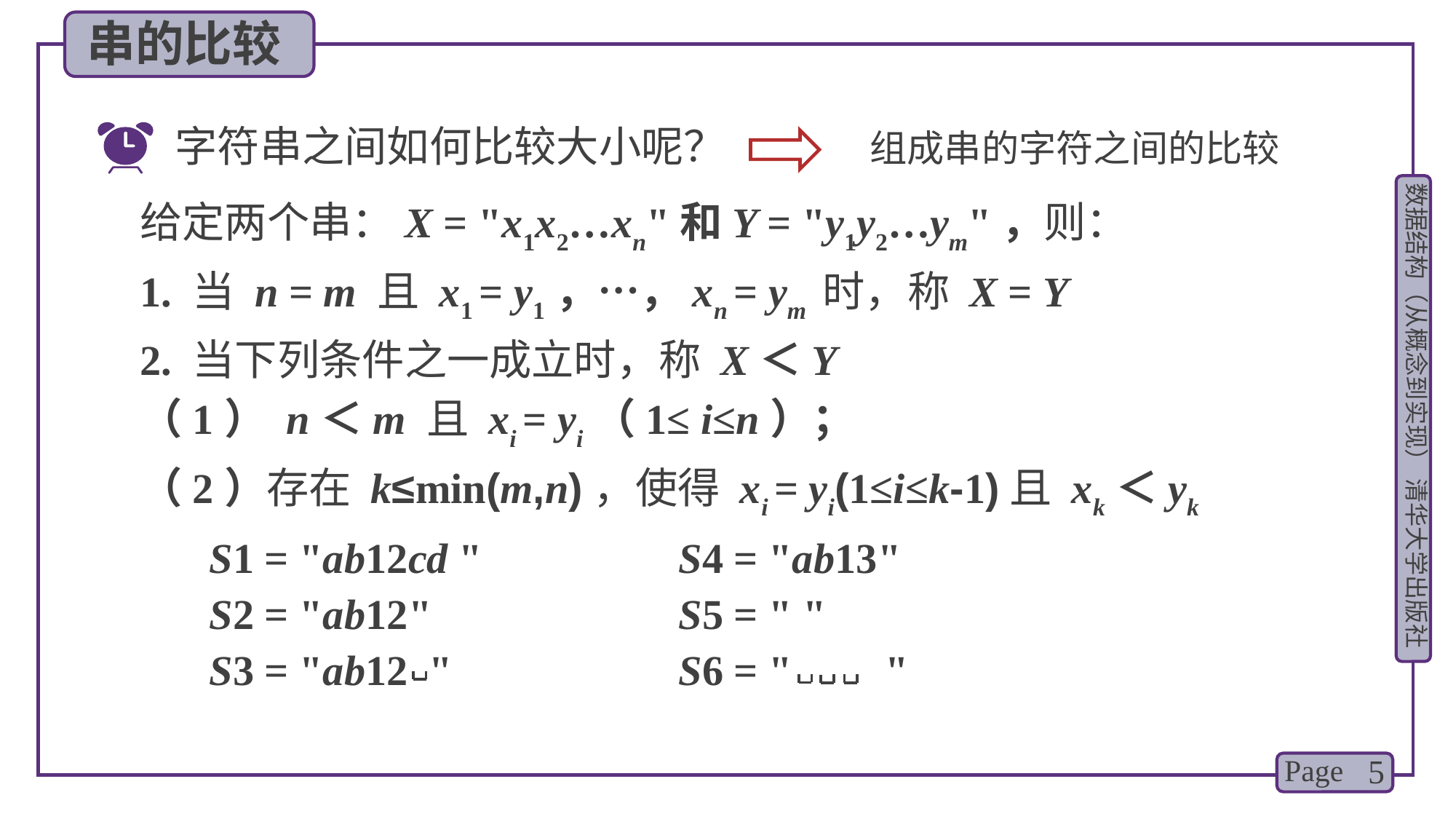

串的比较

组成串的字符之间的比较

字符串之间如何比较大小呢？

给定两个串：X = "x1x2…xn"和Y = "y1y2…ym"，则：
1. 当 n = m 且 x1 = y1，…，xn = ym 时，称 X = Y
2. 当下列条件之一成立时，称 X＜Y
（1） n＜m 且 xi = yi（1≤ i≤n）；
（2）存在 k≤min(m,n)，使得 xi = yi(1≤i≤k-1)且 xk＜yk
S1 = "ab12cd "
S2 = "ab12"
S3 = "ab12  "
S4 = "ab13"
S5 = " "
S6 = " 　  "